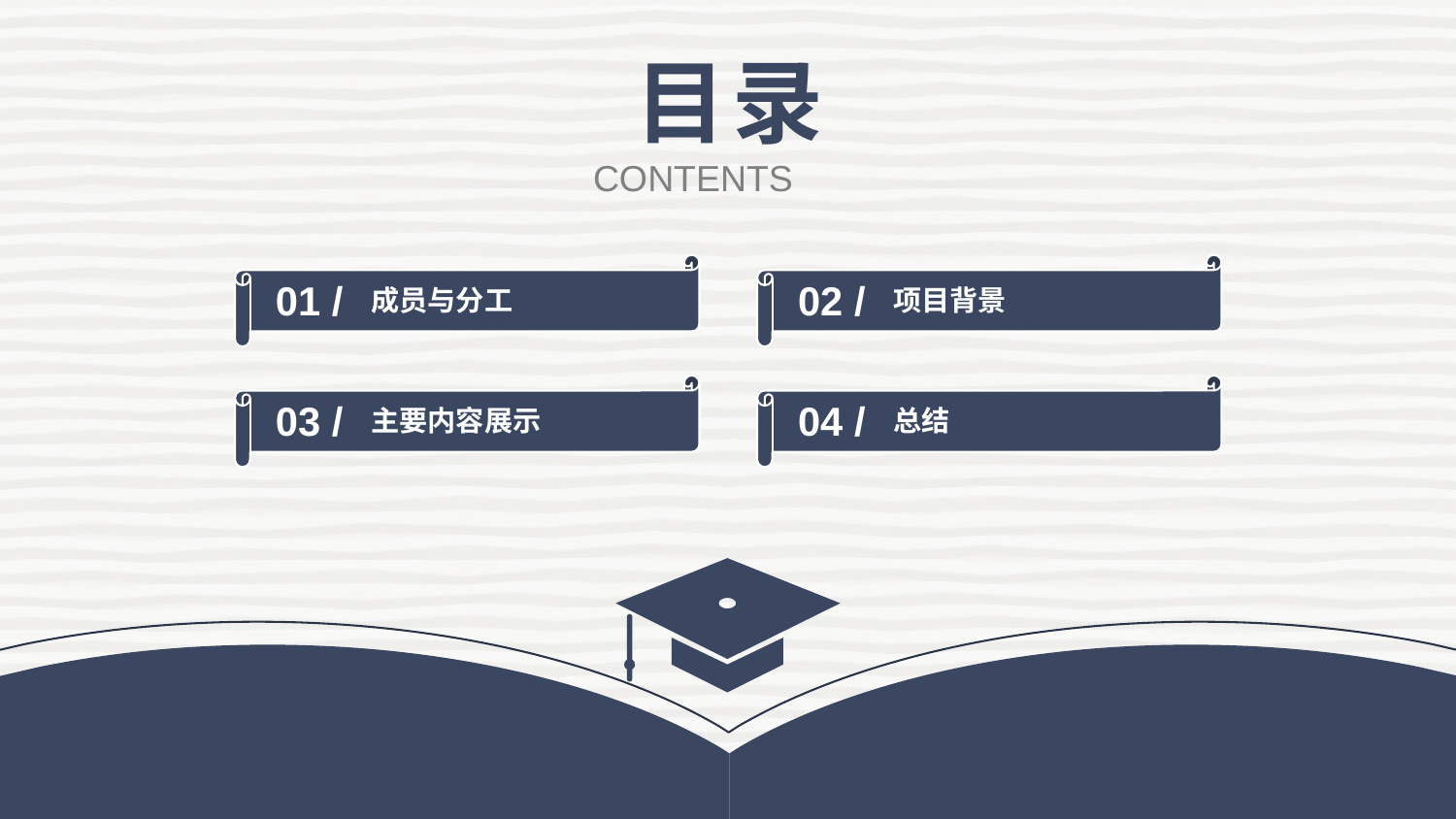

目录
CONTENTS

01 /
成员与分工

02 /
项目背景

03 /
主要内容展示

04 /
总结

5 1 PP T模板网   www. 5 1pptmoban.com